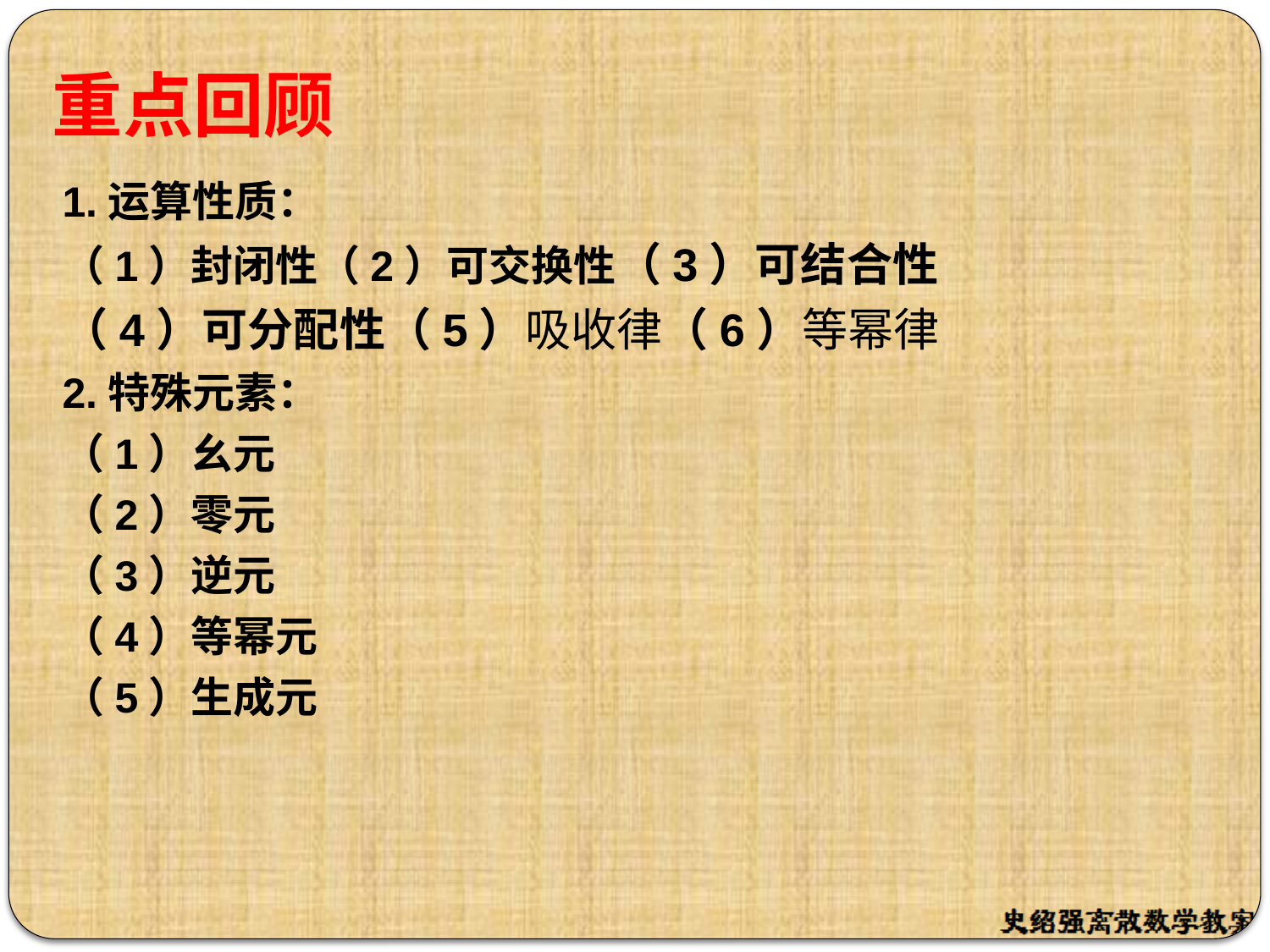

# 重点回顾
1.运算性质：
（1）封闭性（2）可交换性（3）可结合性
（4）可分配性（5）吸收律（6）等幂律
2.特殊元素：
（1）幺元
（2）零元
（3）逆元
（4）等幂元
（5）生成元